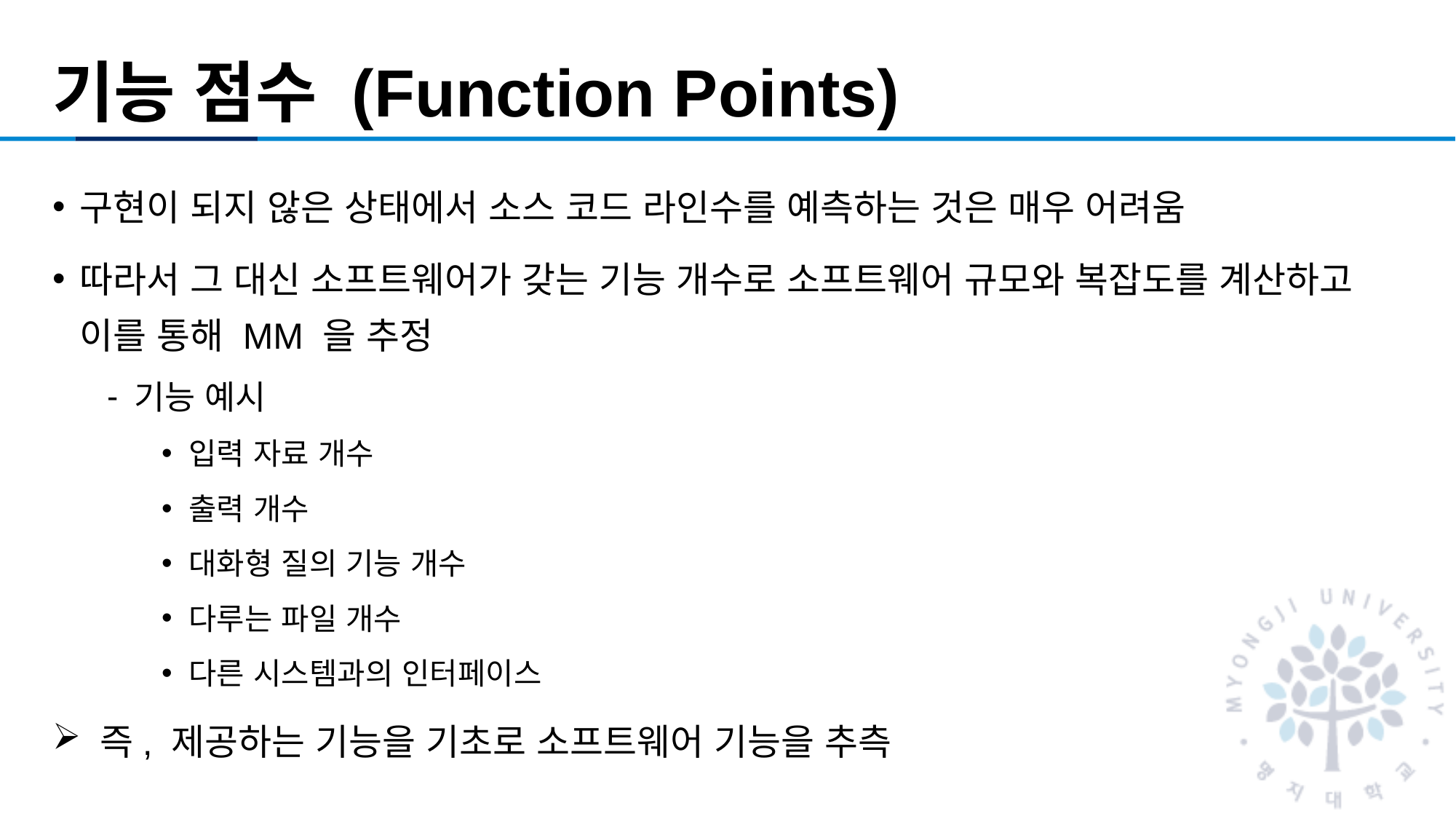

# 기능 점수 (Function Points)
구현이 되지 않은 상태에서 소스 코드 라인수를 예측하는 것은 매우 어려움
따라서 그 대신 소프트웨어가 갖는 기능 개수로 소프트웨어 규모와 복잡도를 계산하고 이를 통해 MM 을 추정
기능 예시
입력 자료 개수
출력 개수
대화형 질의 기능 개수
다루는 파일 개수
다른 시스템과의 인터페이스
 즉, 제공하는 기능을 기초로 소프트웨어 기능을 추측